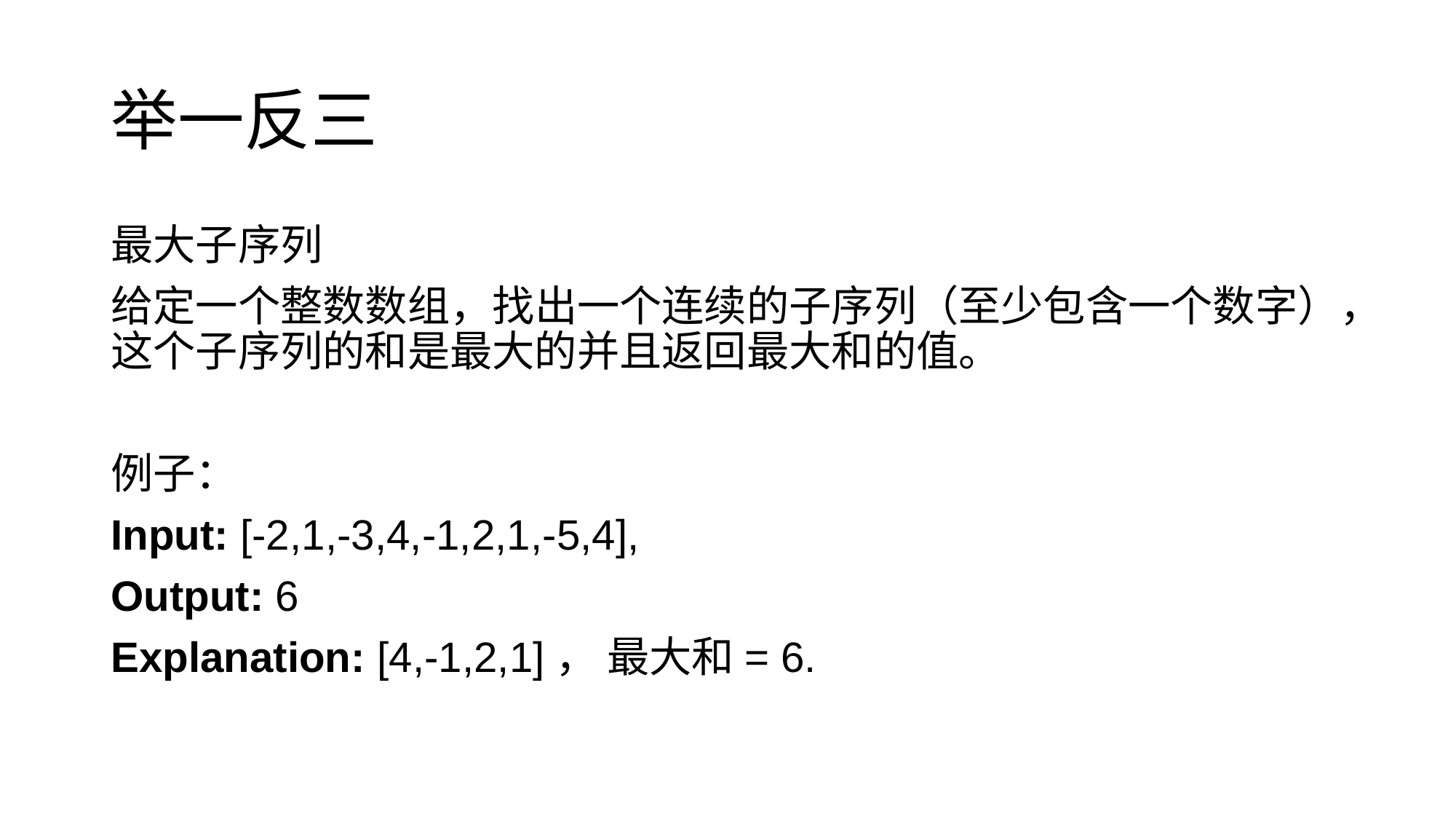

# 举一反三
最大子序列
给定一个整数数组，找出一个连续的子序列（至少包含一个数字），这个子序列的和是最大的并且返回最大和的值。

例子：
Input: [-2,1,-3,4,-1,2,1,-5,4],
Output: 6
Explanation: [4,-1,2,1]， 最大和= 6.